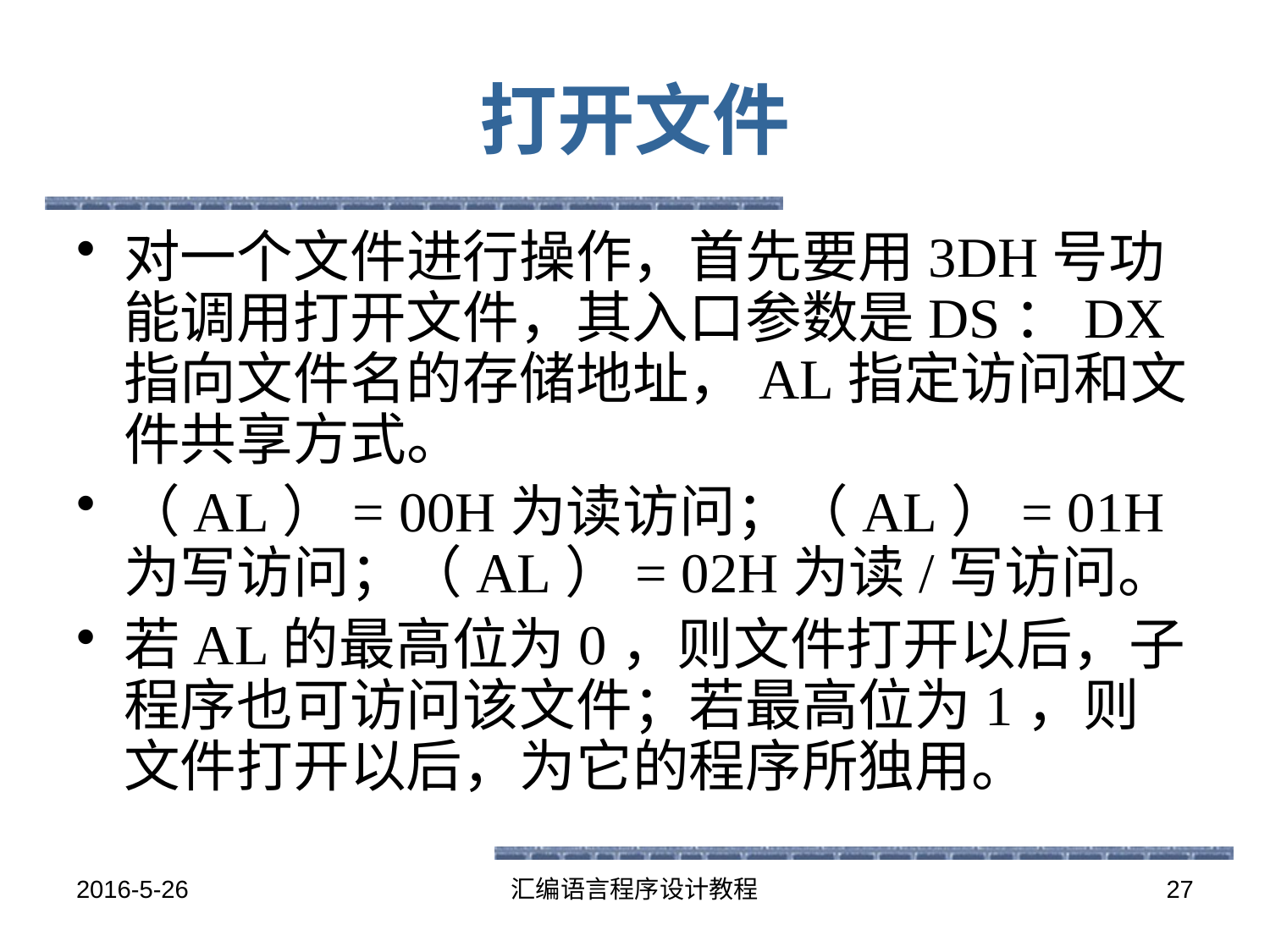

# 打开文件
对一个文件进行操作，首先要用3DH号功能调用打开文件，其入口参数是DS：DX指向文件名的存储地址，AL指定访问和文件共享方式。
（AL）= 00H为读访问；（AL）= 01H为写访问；（AL）= 02H为读/写访问。
若AL的最高位为0，则文件打开以后，子程序也可访问该文件；若最高位为1，则文件打开以后，为它的程序所独用。
2016-5-26
汇编语言程序设计教程
27